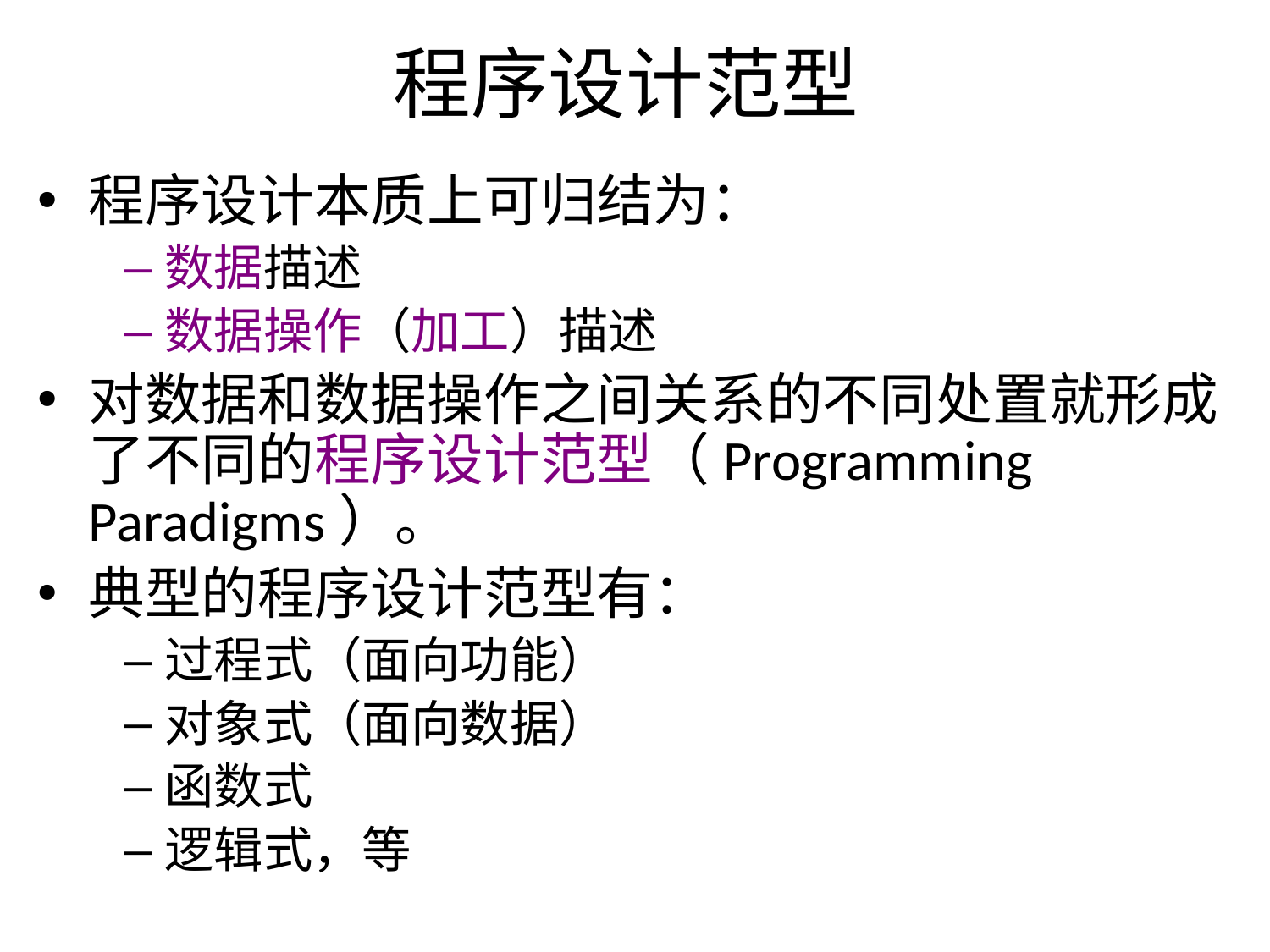

# 程序设计范型
程序设计本质上可归结为：
数据描述
数据操作（加工）描述
对数据和数据操作之间关系的不同处置就形成了不同的程序设计范型（Programming Paradigms）。
典型的程序设计范型有：
过程式（面向功能）
对象式（面向数据）
函数式
逻辑式，等